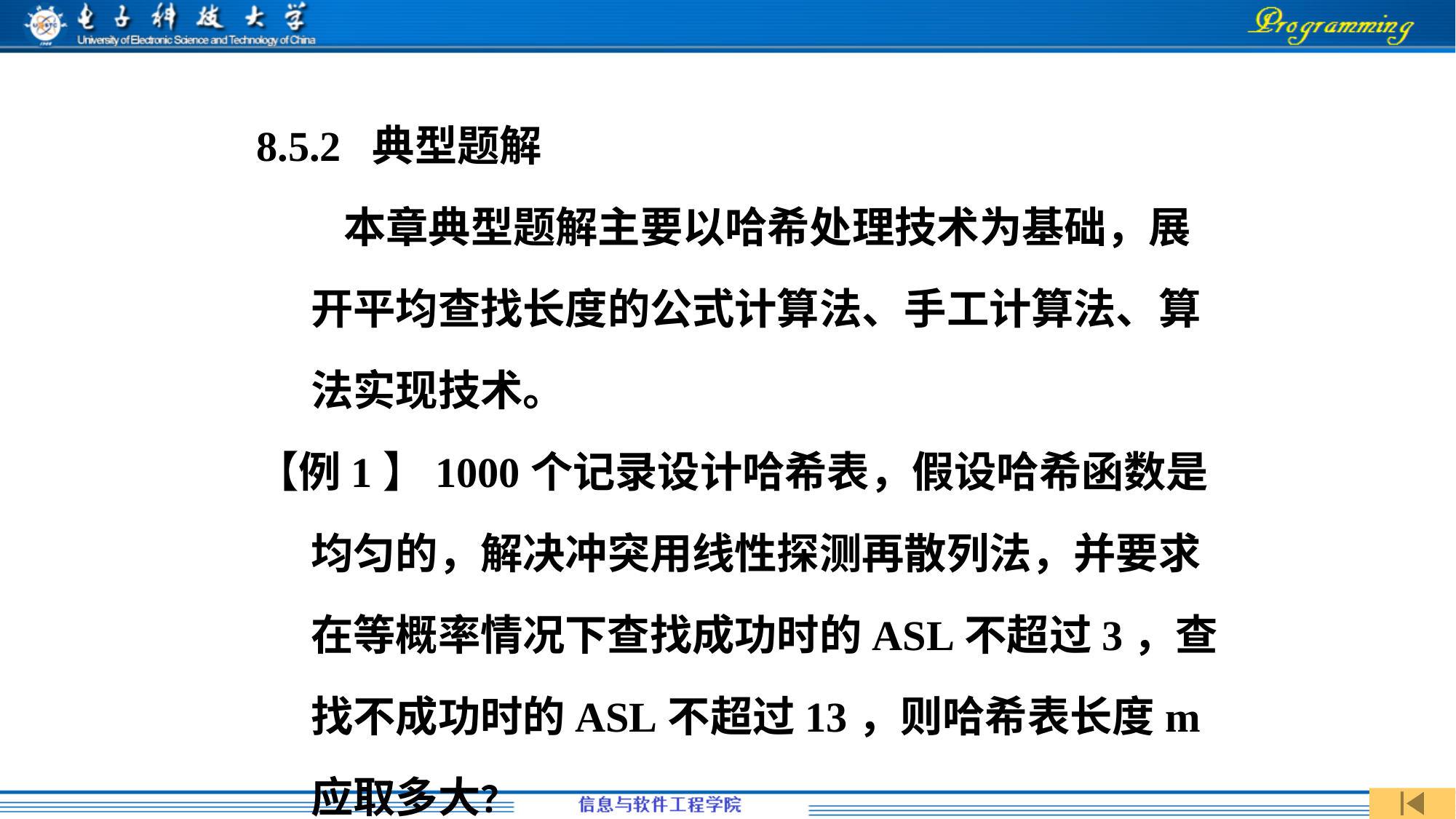

8.5.2  典型题解
        本章典型题解主要以哈希处理技术为基础，展开平均查找长度的公式计算法、手工计算法、算法实现技术。
【例1】1000个记录设计哈希表，假设哈希函数是均匀的，解决冲突用线性探测再散列法，并要求在等概率情况下查找成功时的ASL不超过3，查找不成功时的ASL不超过13，则哈希表长度m应取多大？